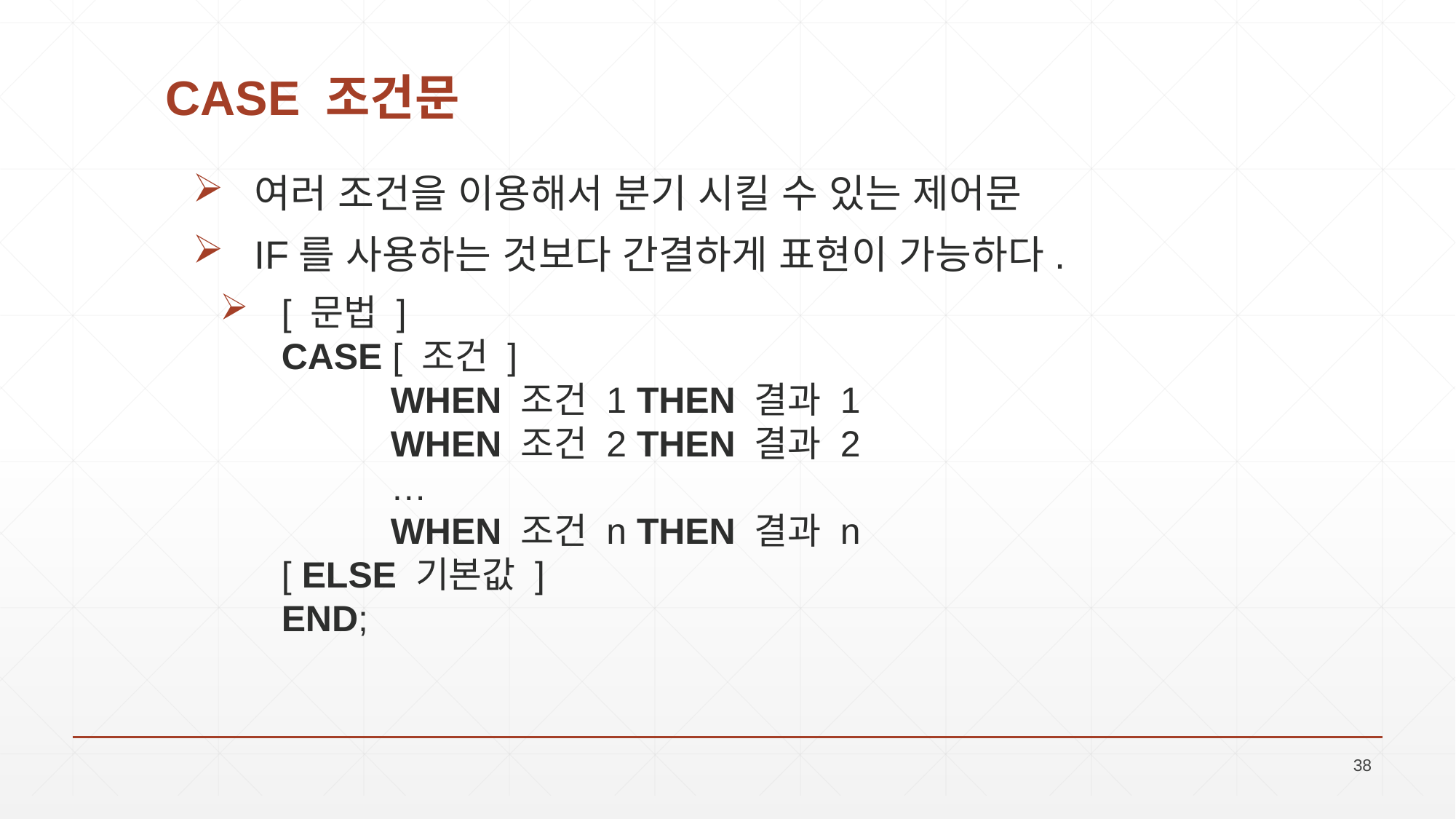

# CASE 조건문
여러 조건을 이용해서 분기 시킬 수 있는 제어문
IF를 사용하는 것보다 간결하게 표현이 가능하다.
[ 문법 ]
CASE [ 조건 ]
	WHEN 조건 1 THEN 결과 1
	WHEN 조건 2 THEN 결과 2
	…
	WHEN 조건 n THEN 결과 n
[ ELSE 기본값 ]
END;
38